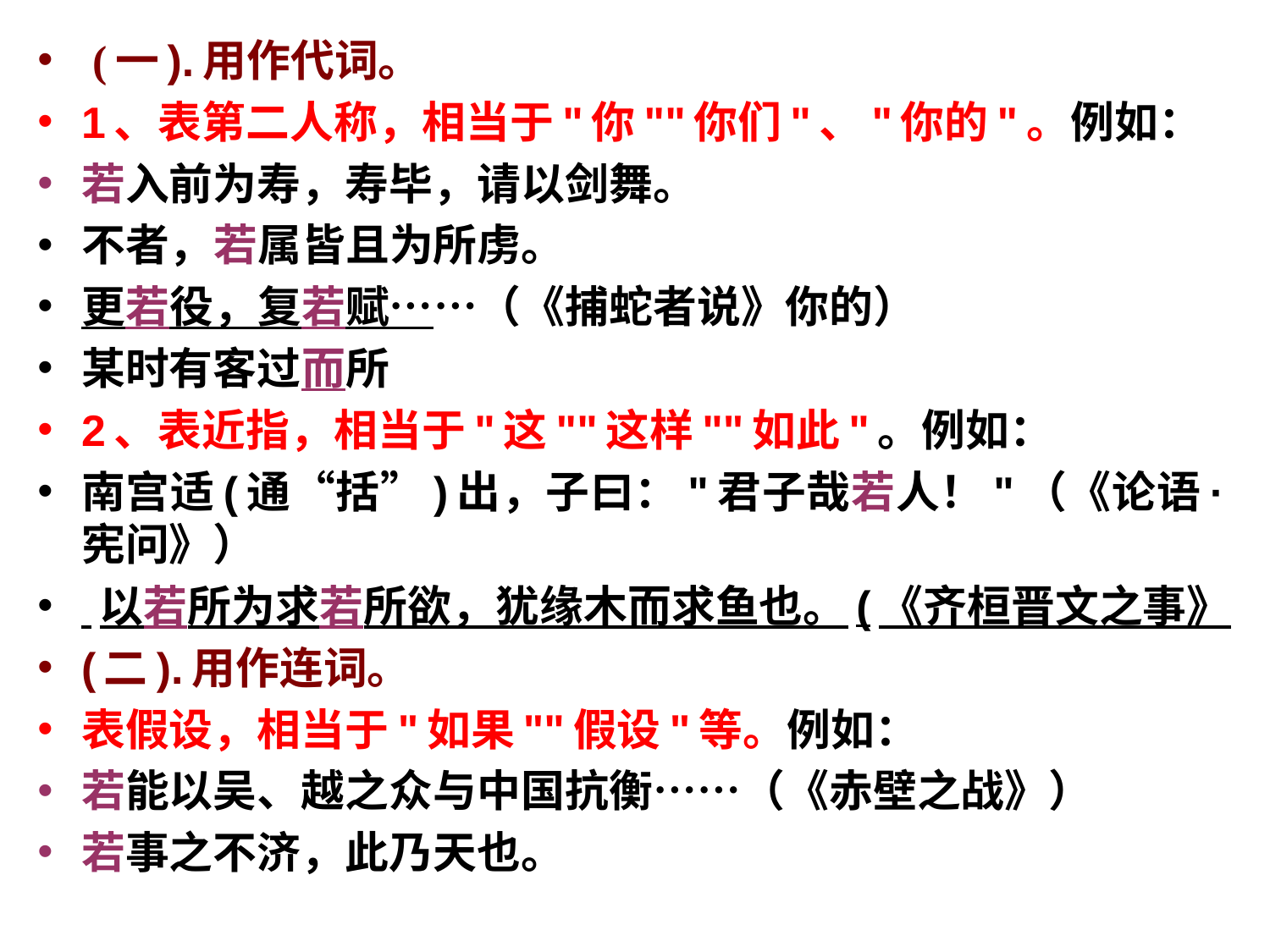

(一).用作代词。
1、表第二人称，相当于"你""你们"、"你的"。例如：
若入前为寿，寿毕，请以剑舞。
不者，若属皆且为所虏。
更若役，复若赋……（《捕蛇者说》你的）
某时有客过而所
2、表近指，相当于"这""这样""如此"。例如：
南宫适(通“括”)出，子曰："君子哉若人！"（《论语·宪问》）
 以若所为求若所欲，犹缘木而求鱼也。(《齐桓晋文之事》
(二).用作连词。
表假设，相当于"如果""假设"等。例如：
若能以吴、越之众与中国抗衡……（《赤壁之战》）
若事之不济，此乃天也。